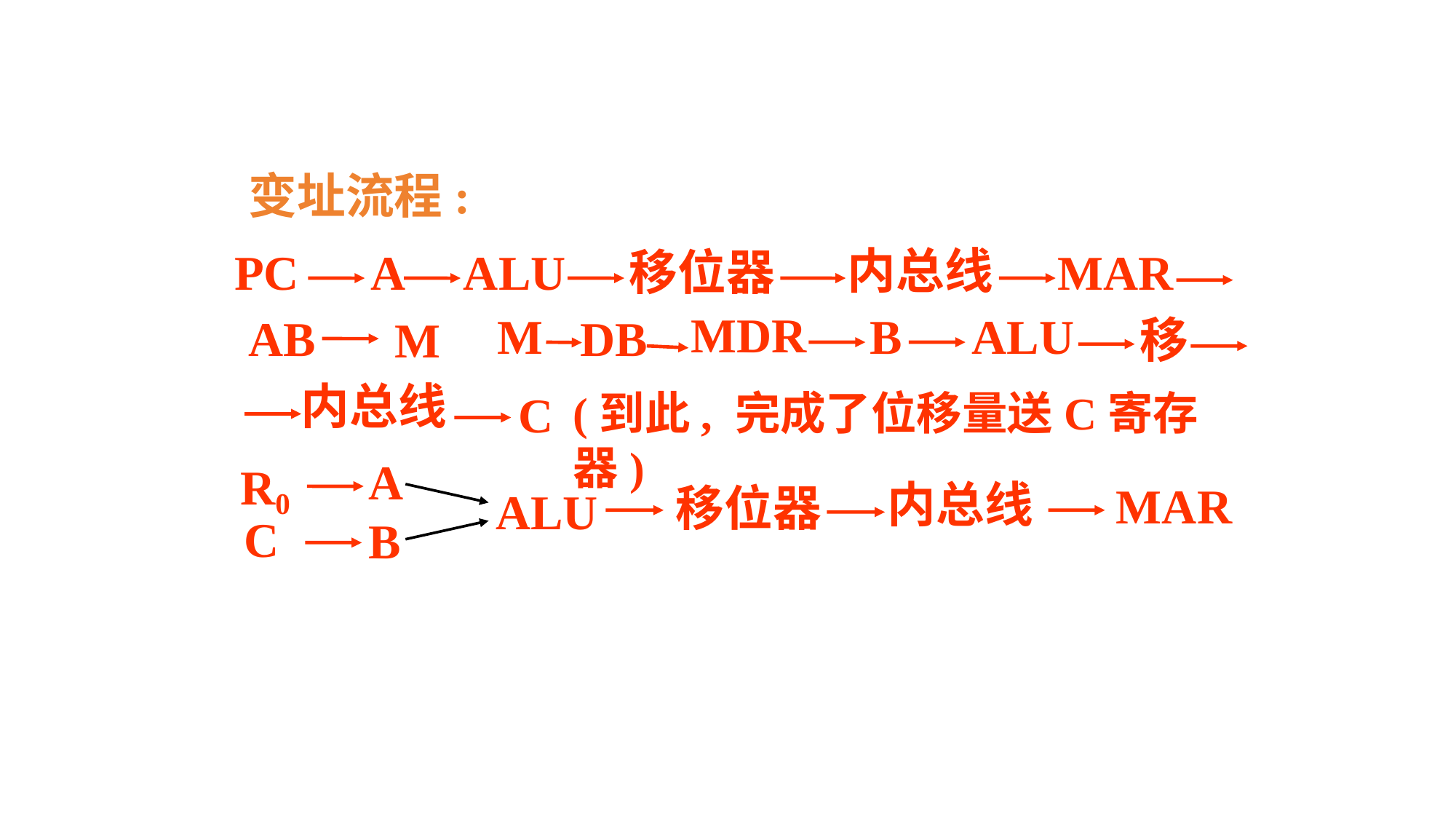

变址流程:
内总线
移位器
PC
A
ALU
MAR

MDR
M
B
ALU
AB
DB
M
移

内总线
C
(到此, 完成了位移量送C寄存器)

A
R0
内总线
MAR
移位器
ALU

C
B